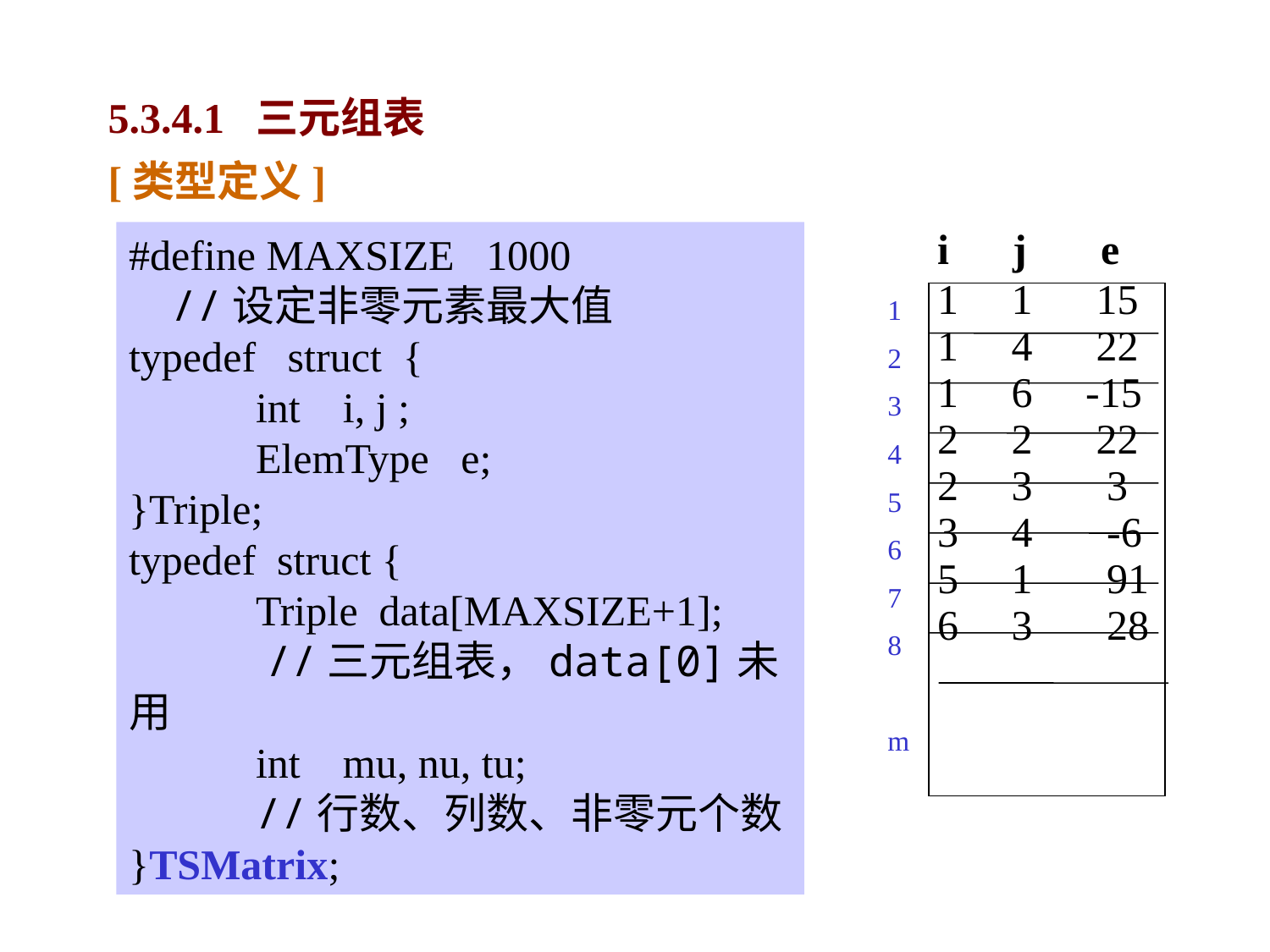

# 5.3.4.1  三元组表
[类型定义]
i      j       e
1     1      15
1     4      22
1     6     -15
2     2      22
2     3       3
3     4       -6
5     1       91
6     3       28

1
2
3
4
5
6
7
8

m

#define MAXSIZE   1000
    //设定非零元素最大值
typedef   struct  {
	int    i, j ;
	ElemType   e;
}Triple;
typedef  struct {
	Triple  data[MAXSIZE+1];
             //三元组表，data[0]未用
	int    mu, nu, tu;
	//行数、列数、非零元个数
}TSMatrix;